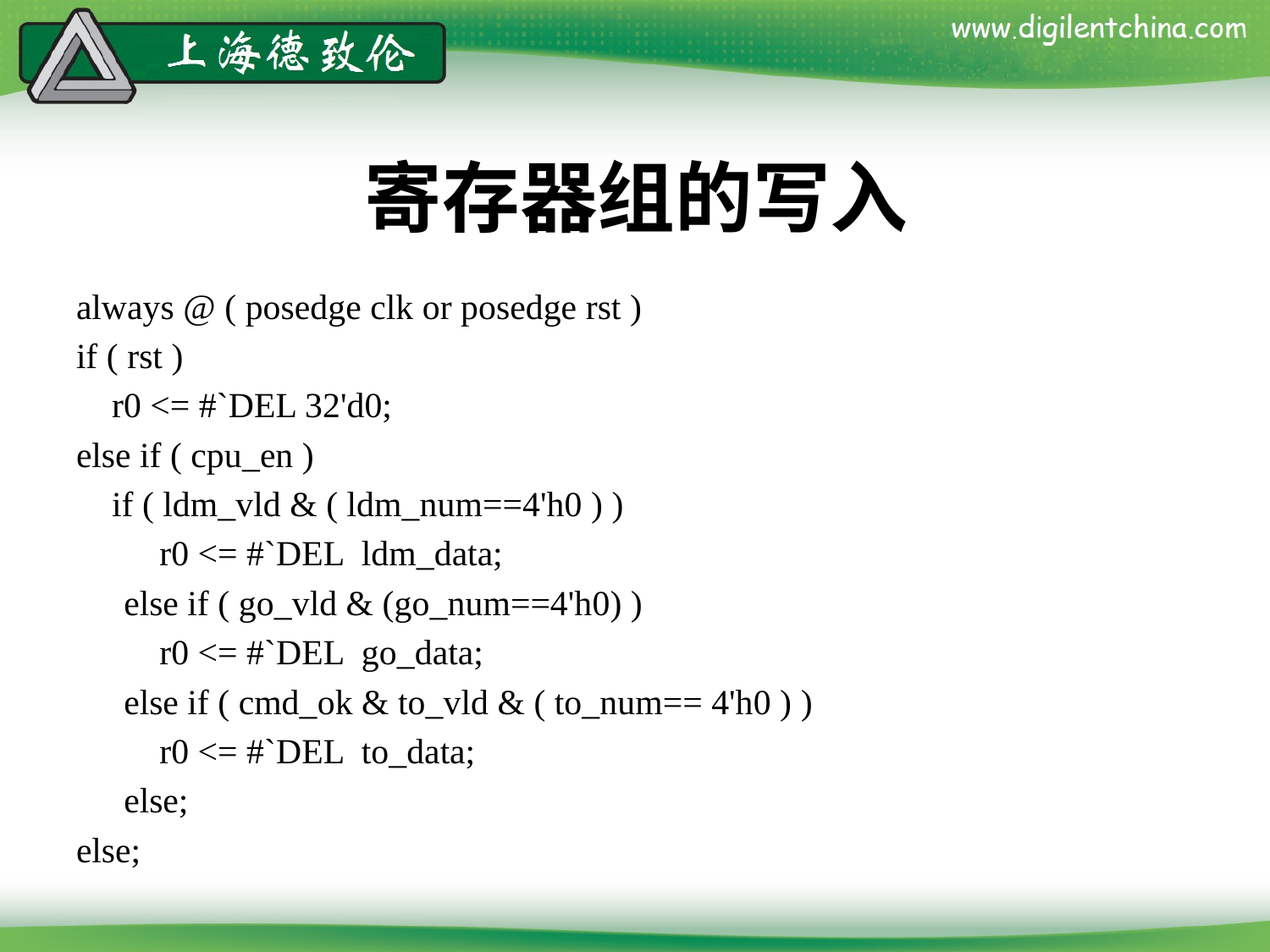

# 寄存器组的写入
always @ ( posedge clk or posedge rst )
if ( rst )
    r0 <= #`DEL 32'd0;
else if ( cpu_en )
    if ( ldm_vld & ( ldm_num==4'h0 ) )
	    r0 <= #`DEL  ldm_data;
	else if ( go_vld & (go_num==4'h0) )
	    r0 <= #`DEL  go_data;
	else if ( cmd_ok & to_vld & ( to_num== 4'h0 ) )
	    r0 <= #`DEL  to_data;
	else;
else;